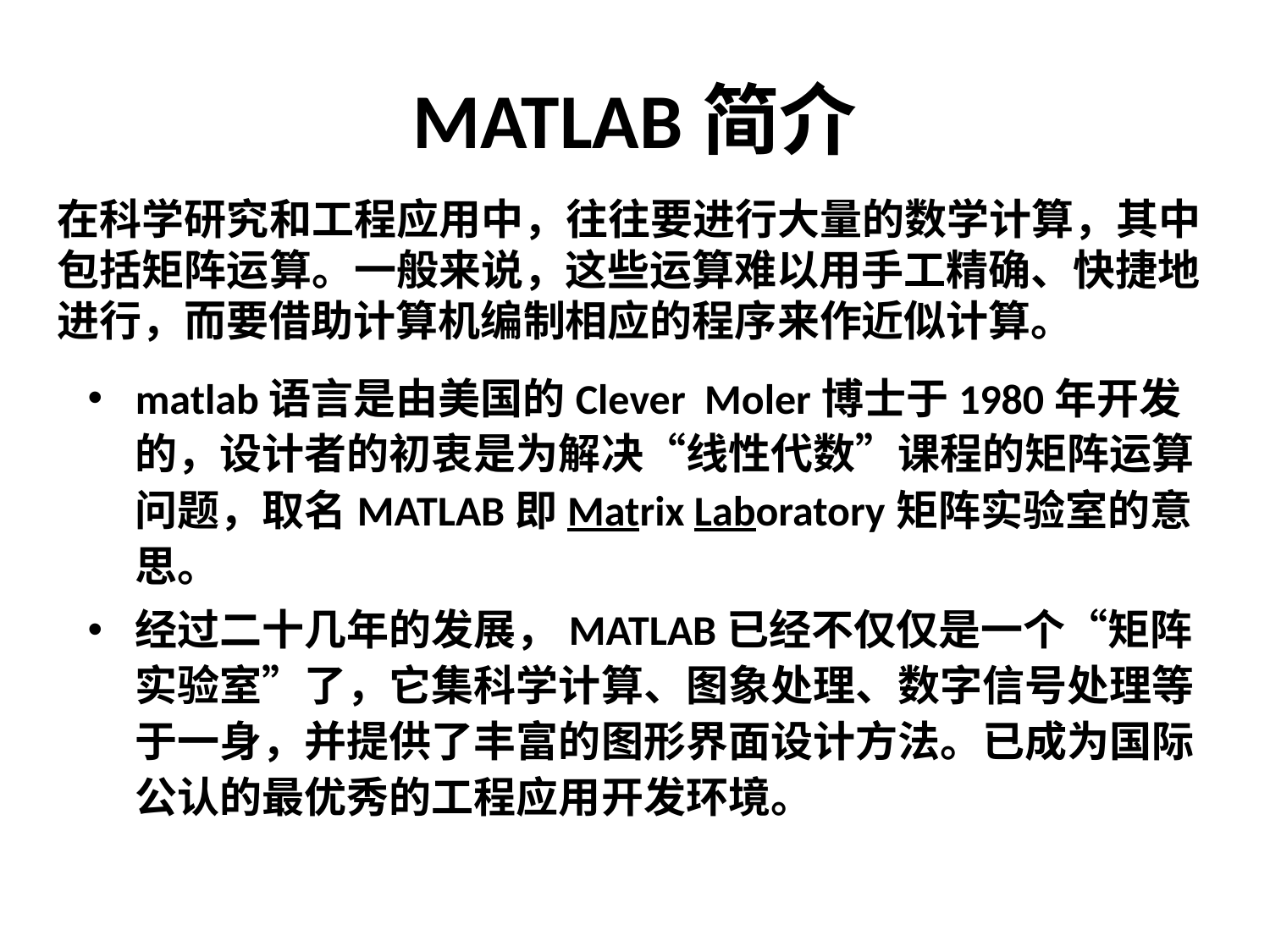

# MATLAB简介
在科学研究和工程应用中，往往要进行大量的数学计算，其中包括矩阵运算。一般来说，这些运算难以用手工精确、快捷地进行，而要借助计算机编制相应的程序来作近似计算。
matlab语言是由美国的Clever  Moler博士于1980年开发的，设计者的初衷是为解决“线性代数”课程的矩阵运算问题，取名MATLAB即Matrix Laboratory矩阵实验室的意思。
经过二十几年的发展，MATLAB已经不仅仅是一个“矩阵实验室”了，它集科学计算、图象处理、数字信号处理等于一身，并提供了丰富的图形界面设计方法。已成为国际公认的最优秀的工程应用开发环境。